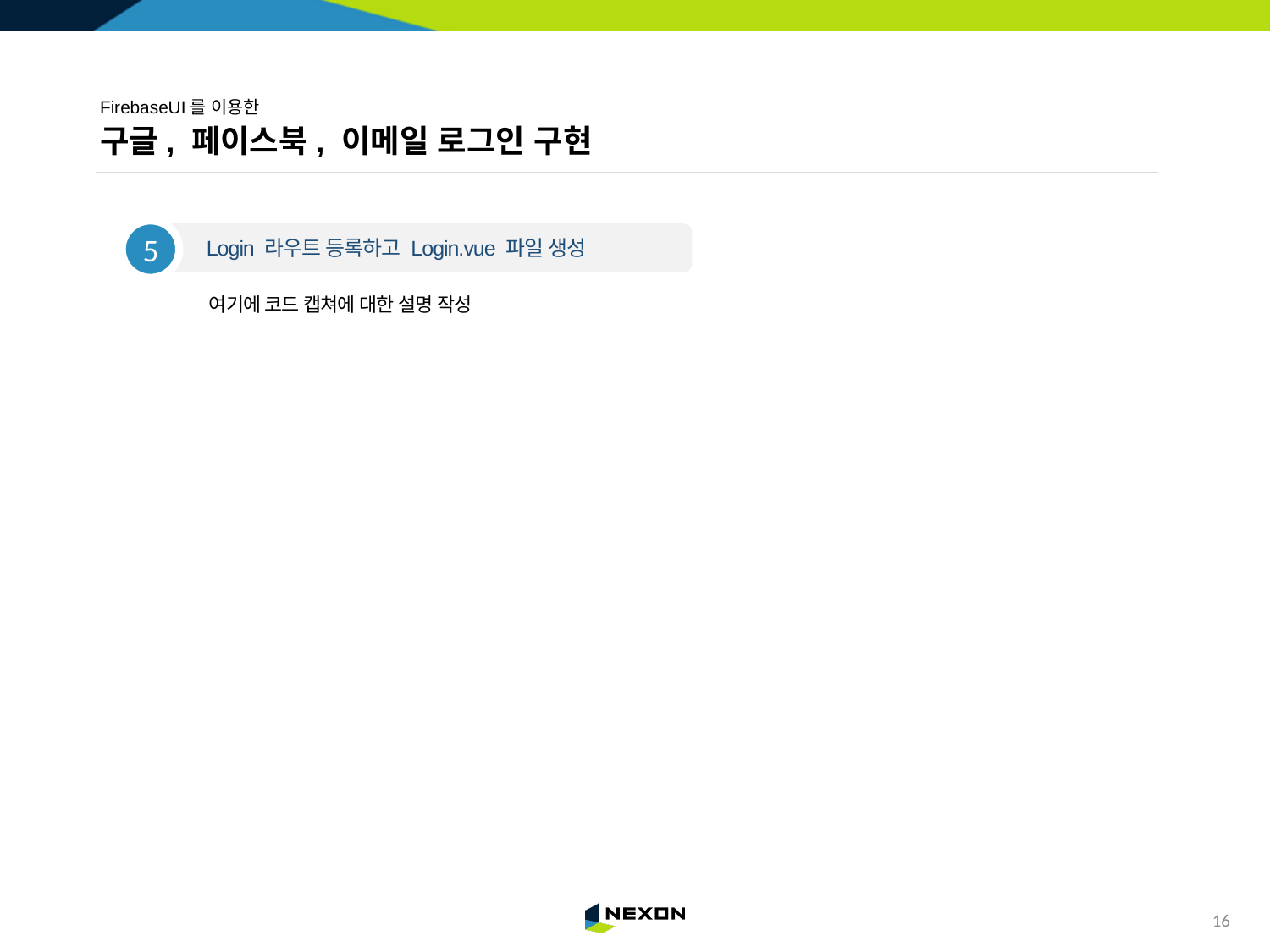

# FirebaseUI를 이용한 구글, 페이스북, 이메일 로그인 구현
5
Login 라우트 등록하고 Login.vue 파일 생성
여기에 코드 캡쳐에 대한 설명 작성
16